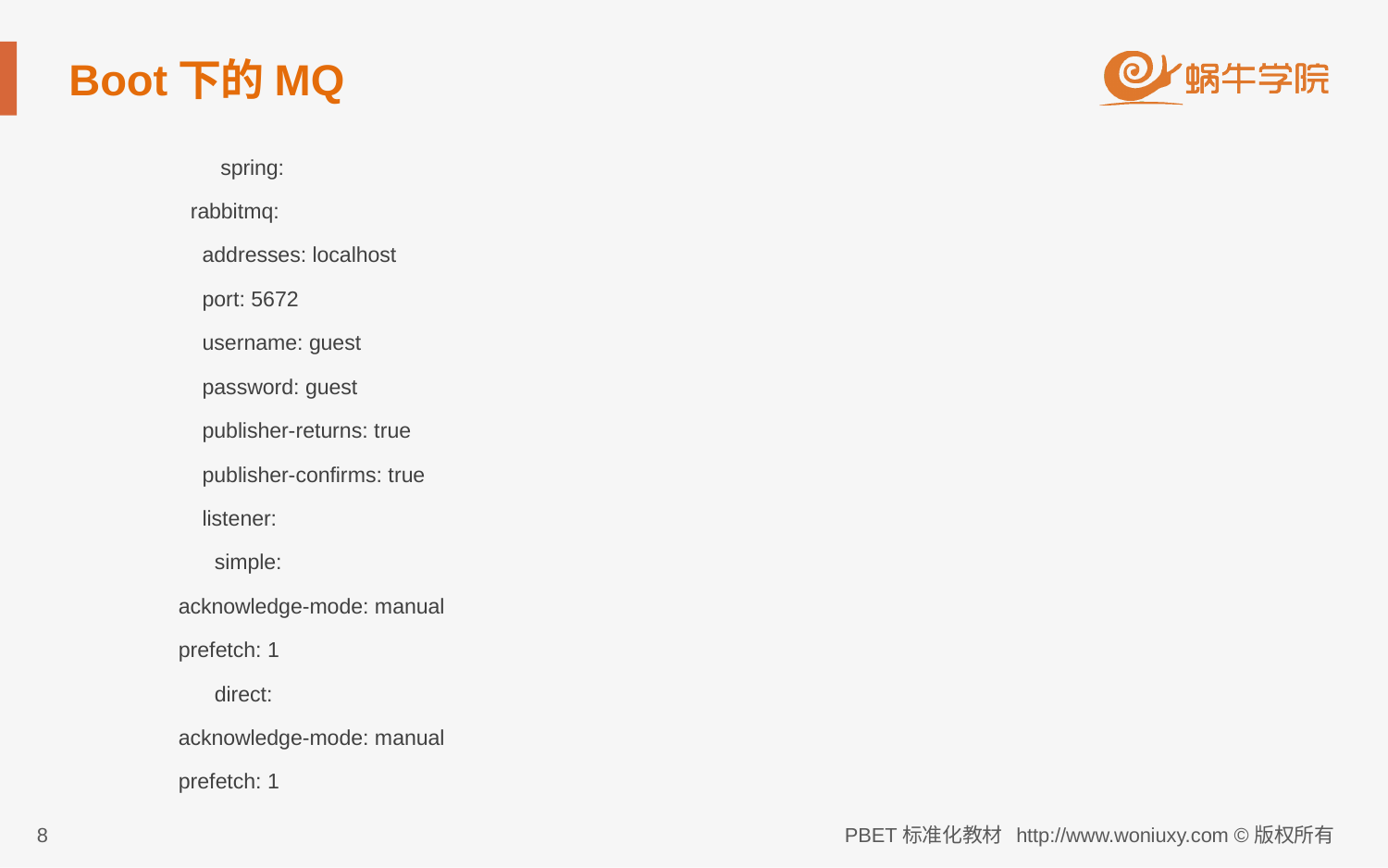

# Boot下的MQ
	       spring:
	  rabbitmq:
	    addresses: localhost
	    port: 5672
	    username: guest
	    password: guest
	    publisher-returns: true
	    publisher-confirms: true
	    listener:
	      simple:
		acknowledge-mode: manual
		prefetch: 1
	      direct:
		acknowledge-mode: manual
		prefetch: 1